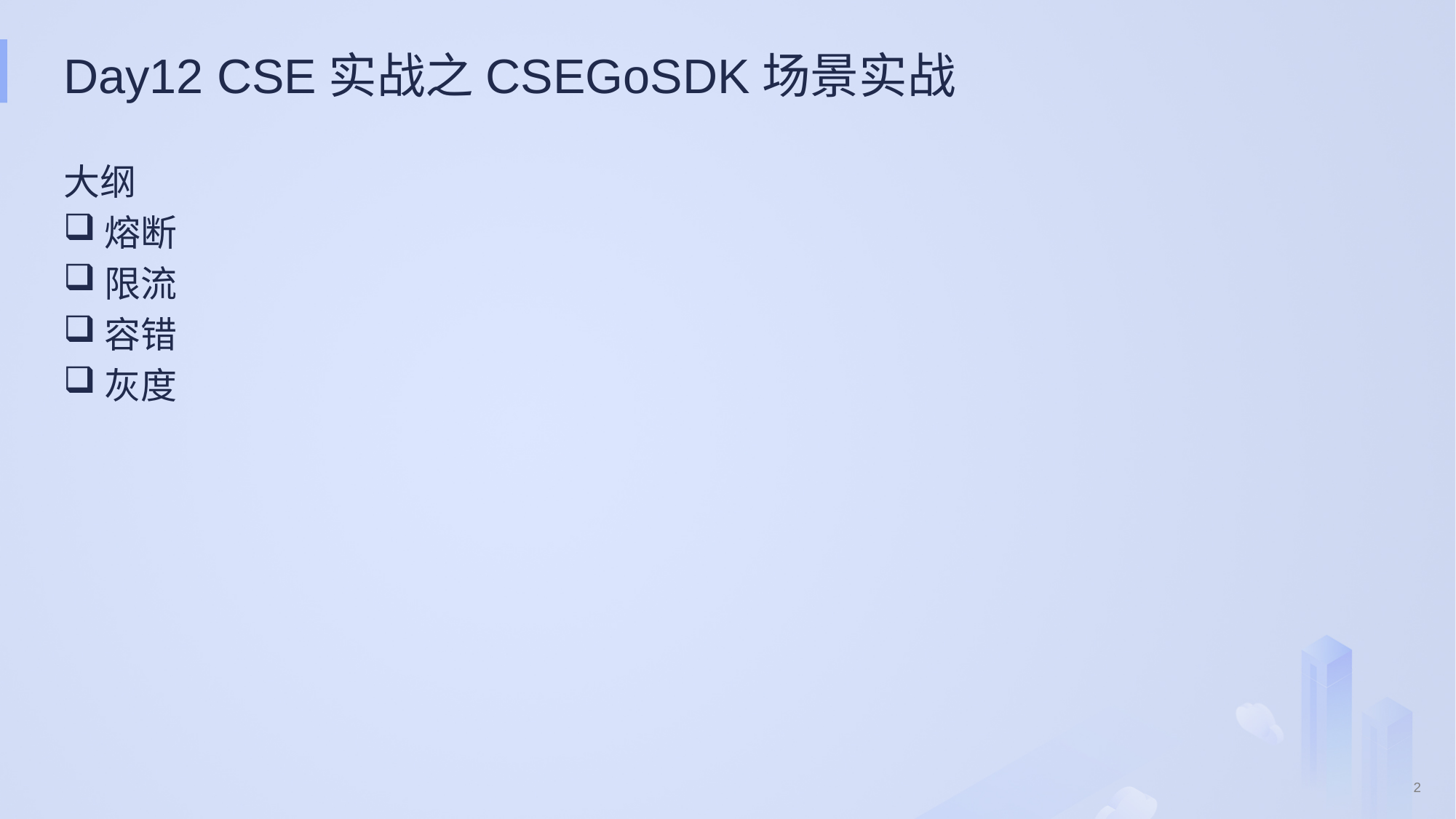

# Day12 CSE实战之CSEGoSDK场景实战
大纲
熔断
限流
容错
灰度